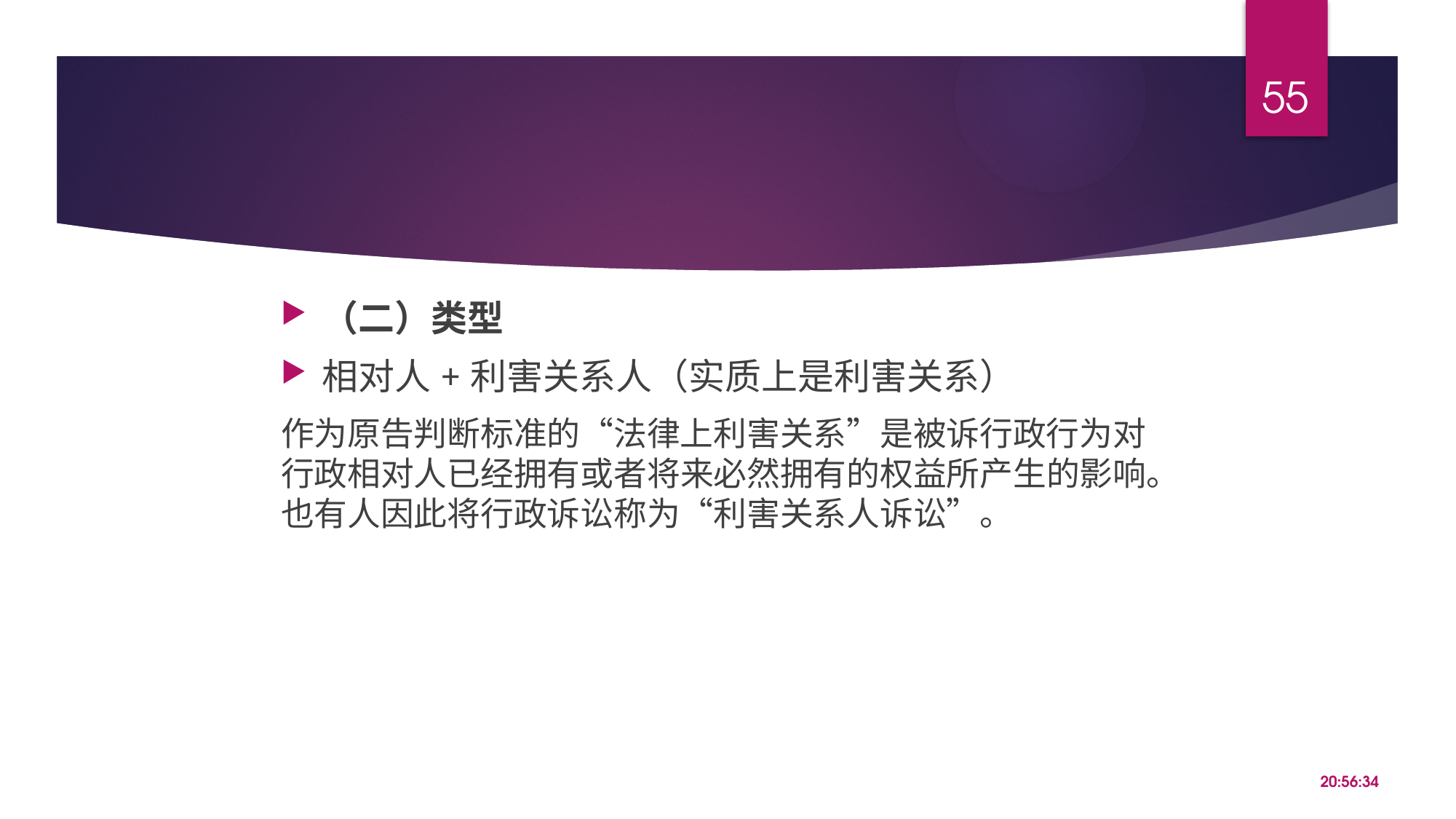

55
#
（二）类型
相对人+利害关系人（实质上是利害关系）
作为原告判断标准的“法律上利害关系”是被诉行政行为对行政相对人已经拥有或者将来必然拥有的权益所产生的影响。也有人因此将行政诉讼称为“利害关系人诉讼”。

20:56:34